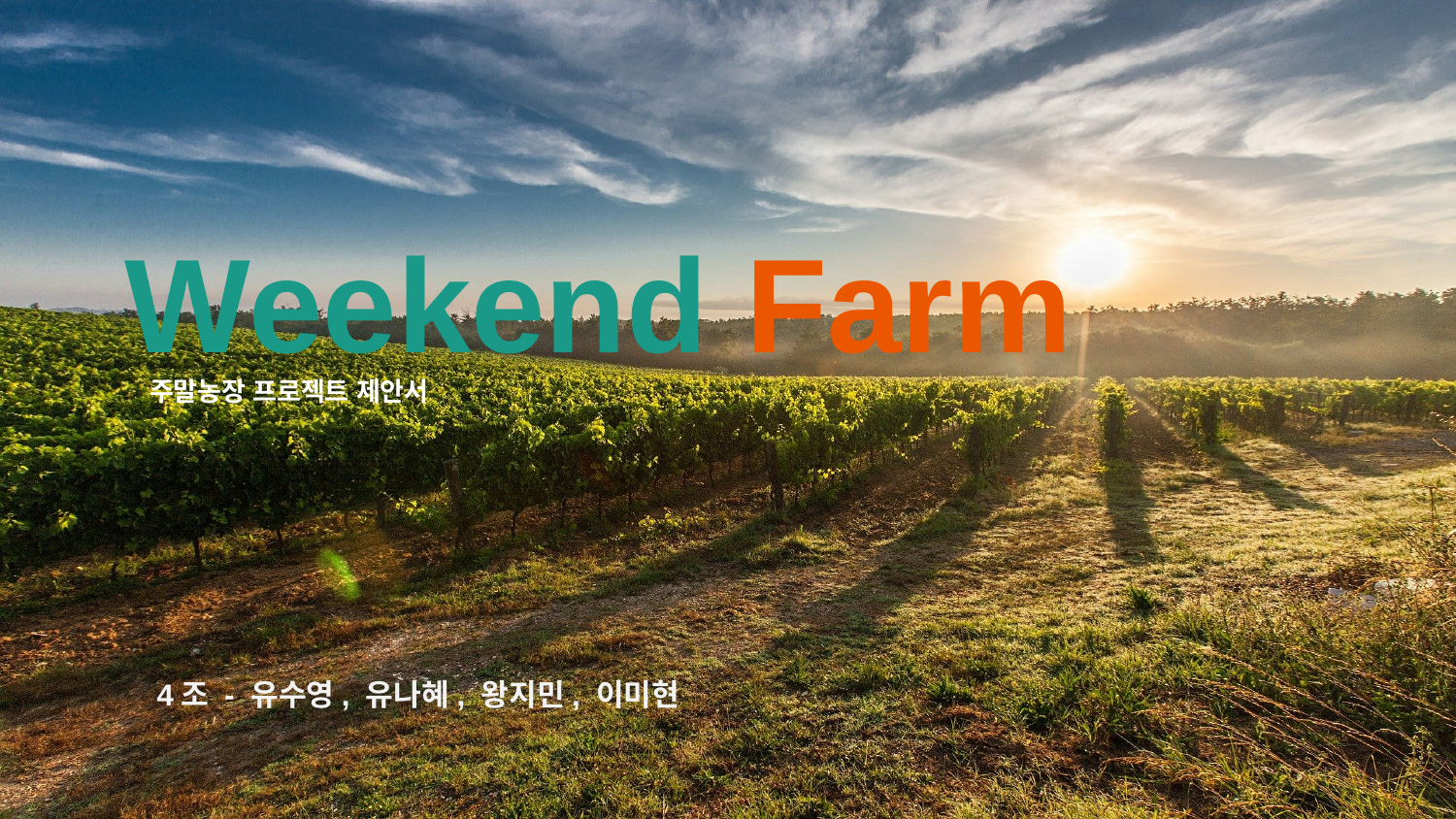

# Weekend Farm
주말농장 프로젝트 제안서
4조 - 유수영, 유나혜, 왕지민, 이미현